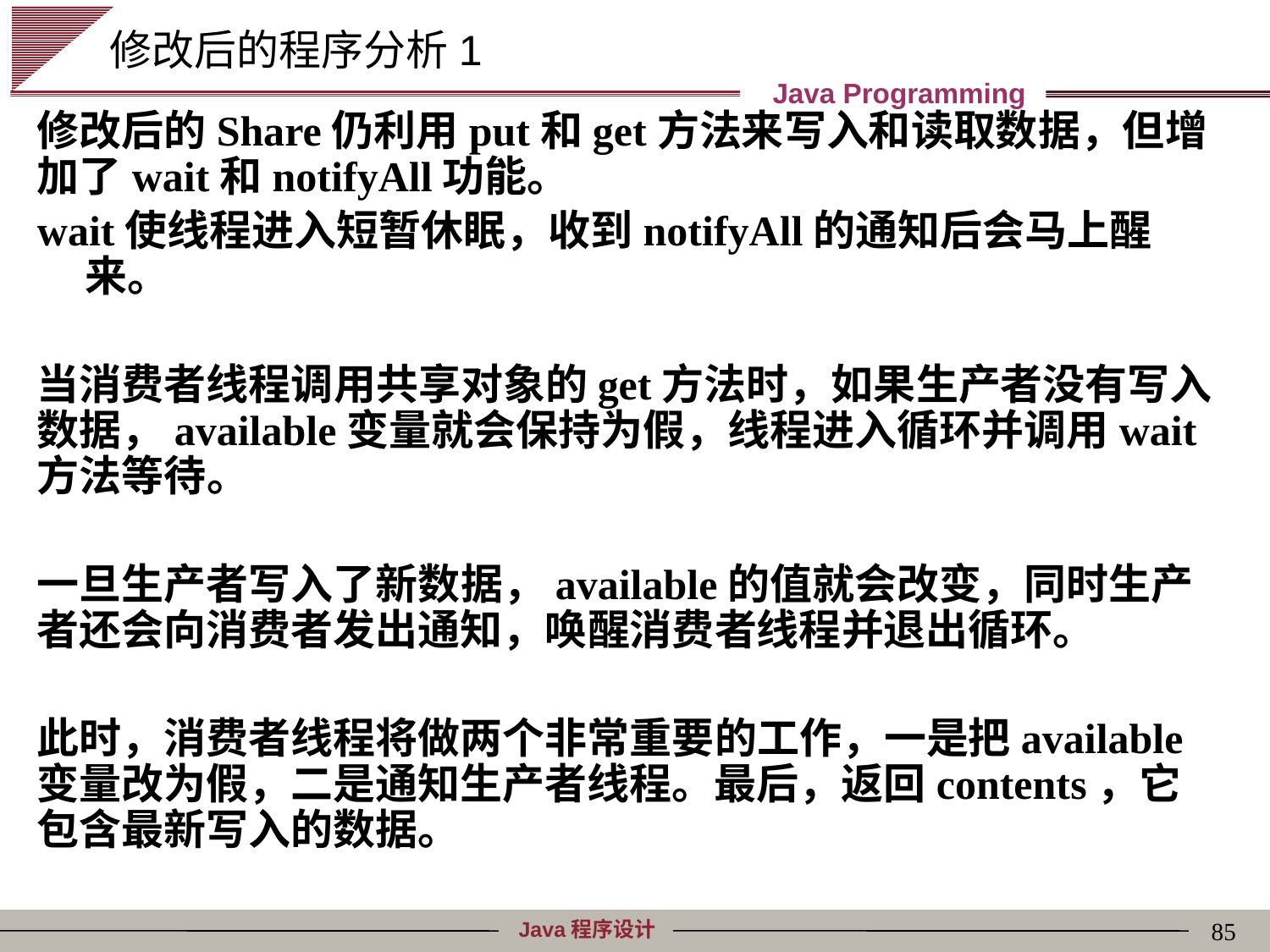

# 修改后的程序分析1
修改后的Share仍利用put和get方法来写入和读取数据，但增加了wait和notifyAll功能。
wait使线程进入短暂休眠，收到notifyAll的通知后会马上醒来。

当消费者线程调用共享对象的get方法时，如果生产者没有写入数据，available变量就会保持为假，线程进入循环并调用wait方法等待。

一旦生产者写入了新数据，available的值就会改变，同时生产者还会向消费者发出通知，唤醒消费者线程并退出循环。

此时，消费者线程将做两个非常重要的工作，一是把available变量改为假，二是通知生产者线程。最后，返回contents，它包含最新写入的数据。